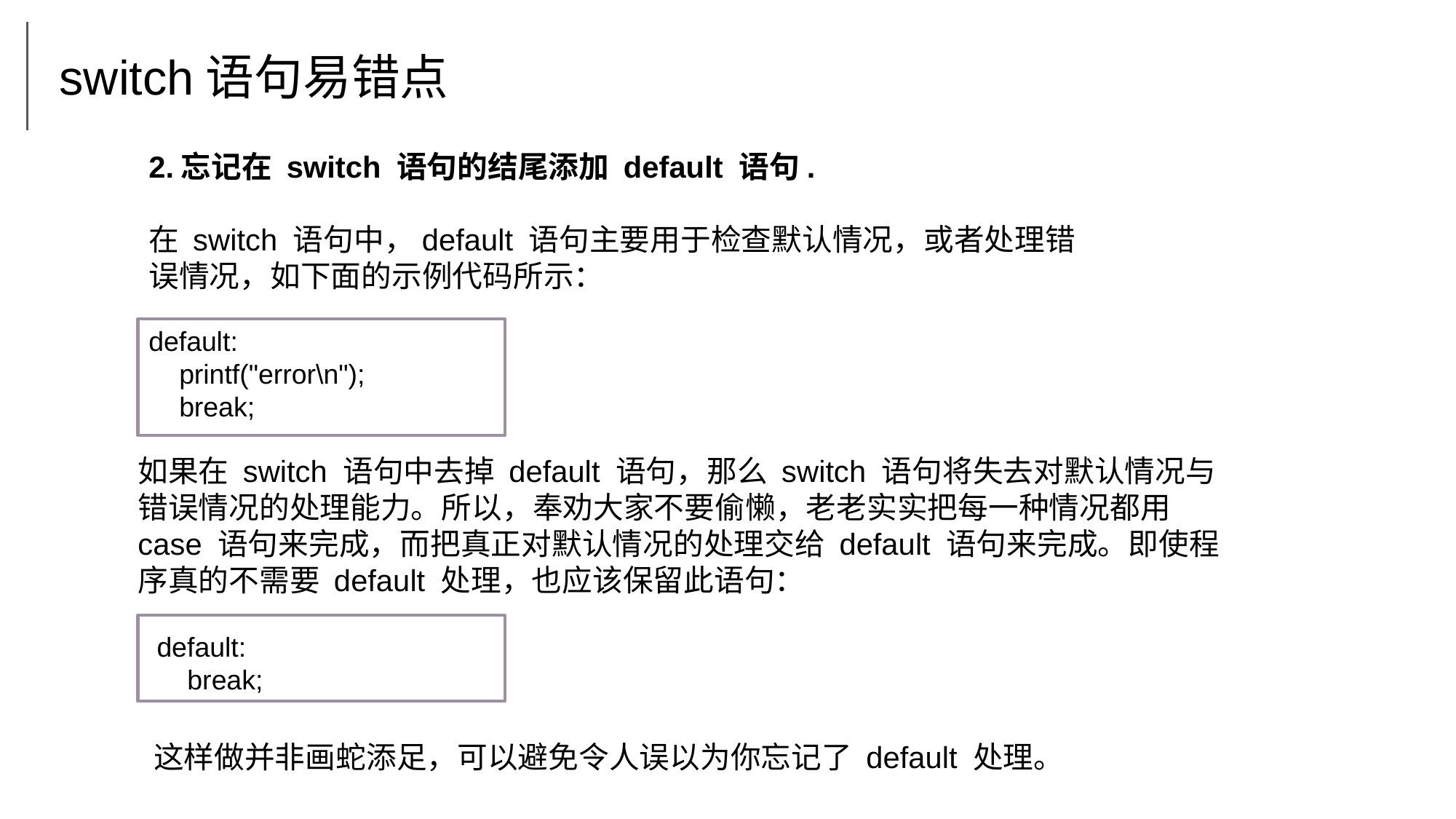

switch语句易错点

2.忘记在 switch 语句的结尾添加 default 语句.

在 switch 语句中，default 语句主要用于检查默认情况，或者处理错误情况，如下面的示例代码所示：

default:
    printf("error\n");
    break;
如果在 switch 语句中去掉 default 语句，那么 switch 语句将失去对默认情况与错误情况的处理能力。所以，奉劝大家不要偷懒，老老实实把每一种情况都用 case 语句来完成，而把真正对默认情况的处理交给 default 语句来完成。即使程序真的不需要 default 处理，也应该保留此语句：

default:
    break;
这样做并非画蛇添足，可以避免令人误以为你忘记了 default 处理。